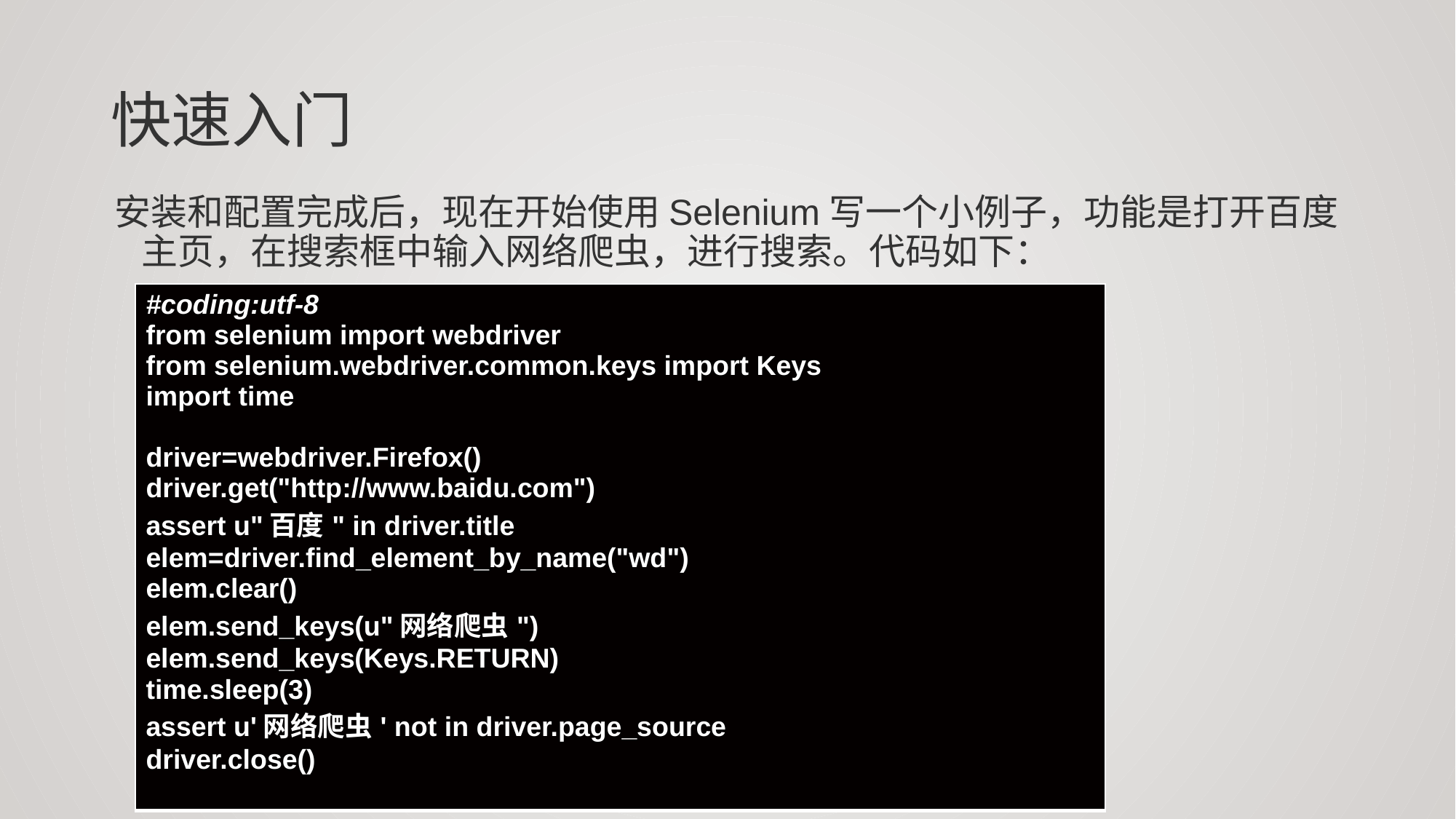

# 快速入门
安装和配置完成后，现在开始使用Selenium写一个小例子，功能是打开百度主页，在搜索框中输入网络爬虫，进行搜索。代码如下：
| #coding:utf-8 from selenium import webdriver from selenium.webdriver.common.keys import Keys import time driver=webdriver.Firefox() driver.get("http://www.baidu.com") assert u"百度" in driver.title elem=driver.find\_element\_by\_name("wd") elem.clear() elem.send\_keys(u"网络爬虫") elem.send\_keys(Keys.RETURN) time.sleep(3) assert u'网络爬虫' not in driver.page\_source driver.close() |
| --- |